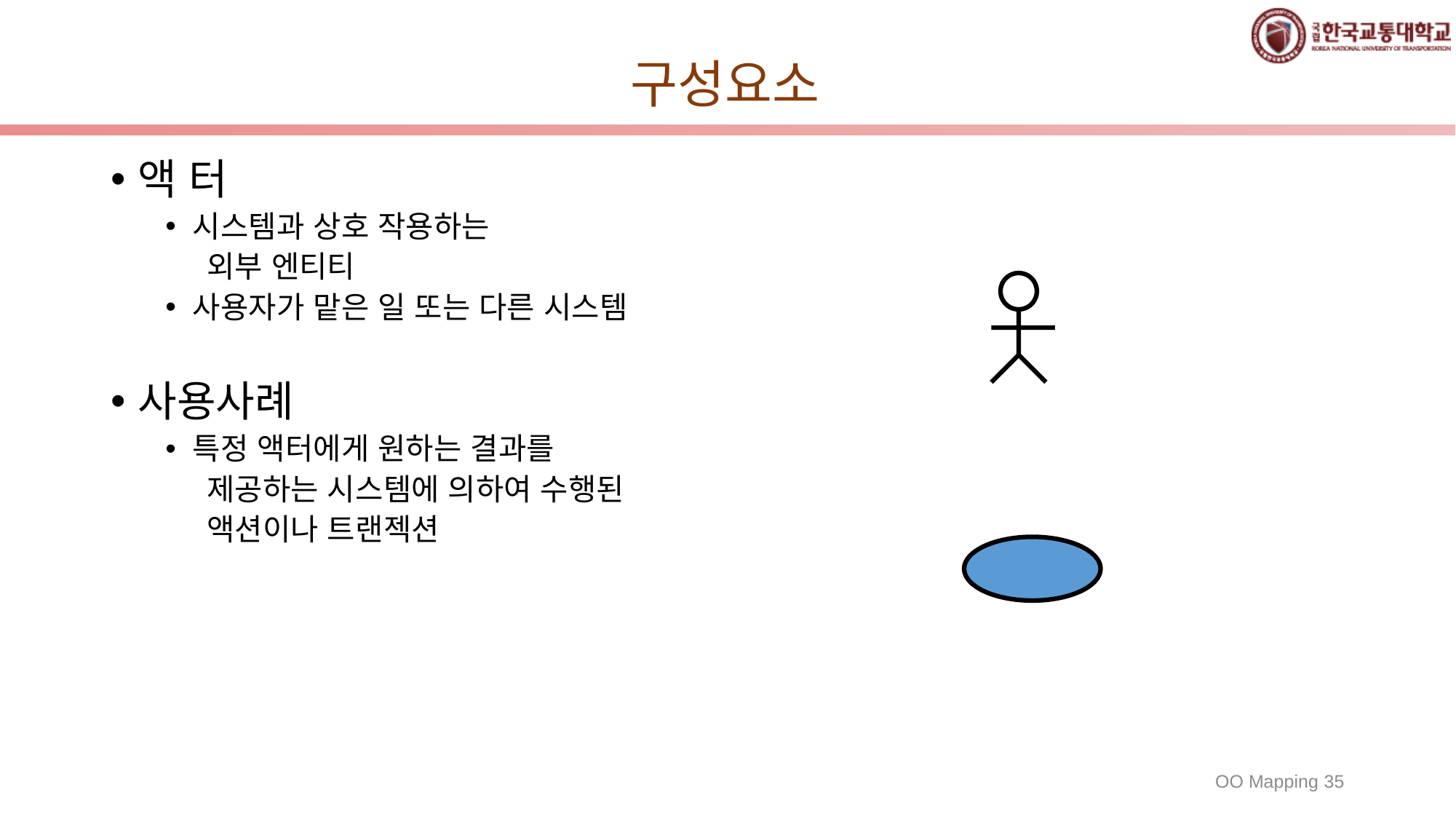

# 구성요소
액 터
시스템과 상호 작용하는
    외부 엔티티
사용자가 맡은 일 또는 다른 시스템

사용사례
특정 액터에게 원하는 결과를
    제공하는 시스템에 의하여 수행된
    액션이나 트랜젝션

35